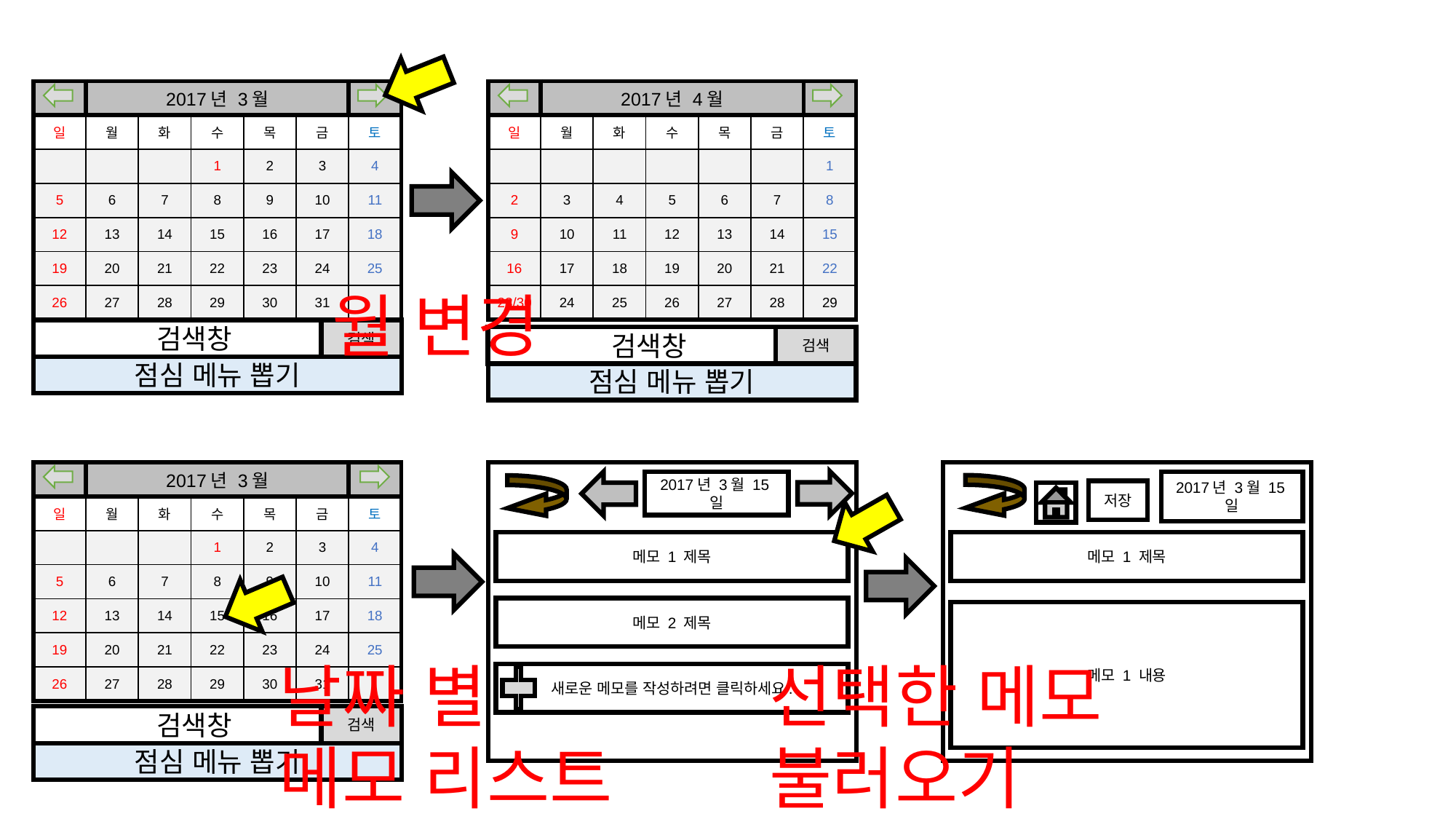

|  | 2017년 3월 |  |  |  |  |  |
| --- | --- | --- | --- | --- | --- | --- |
| 일 | 월 | 화 | 수 | 목 | 금 | 토 |
|  |  |  | 1 | 2 | 3 | 4 |
| 5 | 6 | 7 | 8 | 9 | 10 | 11 |
| 12 | 13 | 14 | 15 | 16 | 17 | 18 |
| 19 | 20 | 21 | 22 | 23 | 24 | 25 |
| 26 | 27 | 28 | 29 | 30 | 31 |  |
|  | 2017년 4월 |  |  |  |  |  |
| --- | --- | --- | --- | --- | --- | --- |
| 일 | 월 | 화 | 수 | 목 | 금 | 토 |
|  |  |  |  |  |  | 1 |
| 2 | 3 | 4 | 5 | 6 | 7 | 8 |
| 9 | 10 | 11 | 12 | 13 | 14 | 15 |
| 16 | 17 | 18 | 19 | 20 | 21 | 22 |
| 23/30 | 24 | 25 | 26 | 27 | 28 | 29 |

월 변경
검색창
검색
점심 메뉴 뽑기
검색창
검색
점심 메뉴 뽑기

2017년 3월 15일
메모 1 제목
메모 1 내용
|  | 2017년 3월 |  |  |  |  |  |
| --- | --- | --- | --- | --- | --- | --- |
| 일 | 월 | 화 | 수 | 목 | 금 | 토 |
|  |  |  | 1 | 2 | 3 | 4 |
| 5 | 6 | 7 | 8 | 9 | 10 | 11 |
| 12 | 13 | 14 | 15 | 16 | 17 | 18 |
| 19 | 20 | 21 | 22 | 23 | 24 | 25 |
| 26 | 27 | 28 | 29 | 30 | 31 |  |

2017년 3월 15일
메모 1 제목
메모 2 제목
새로운 메모를 작성하려면 클릭하세요.

저장

날짜 별    메모 리스트
선택한 메모 불러오기
검색창
검색
점심 메뉴 뽑기